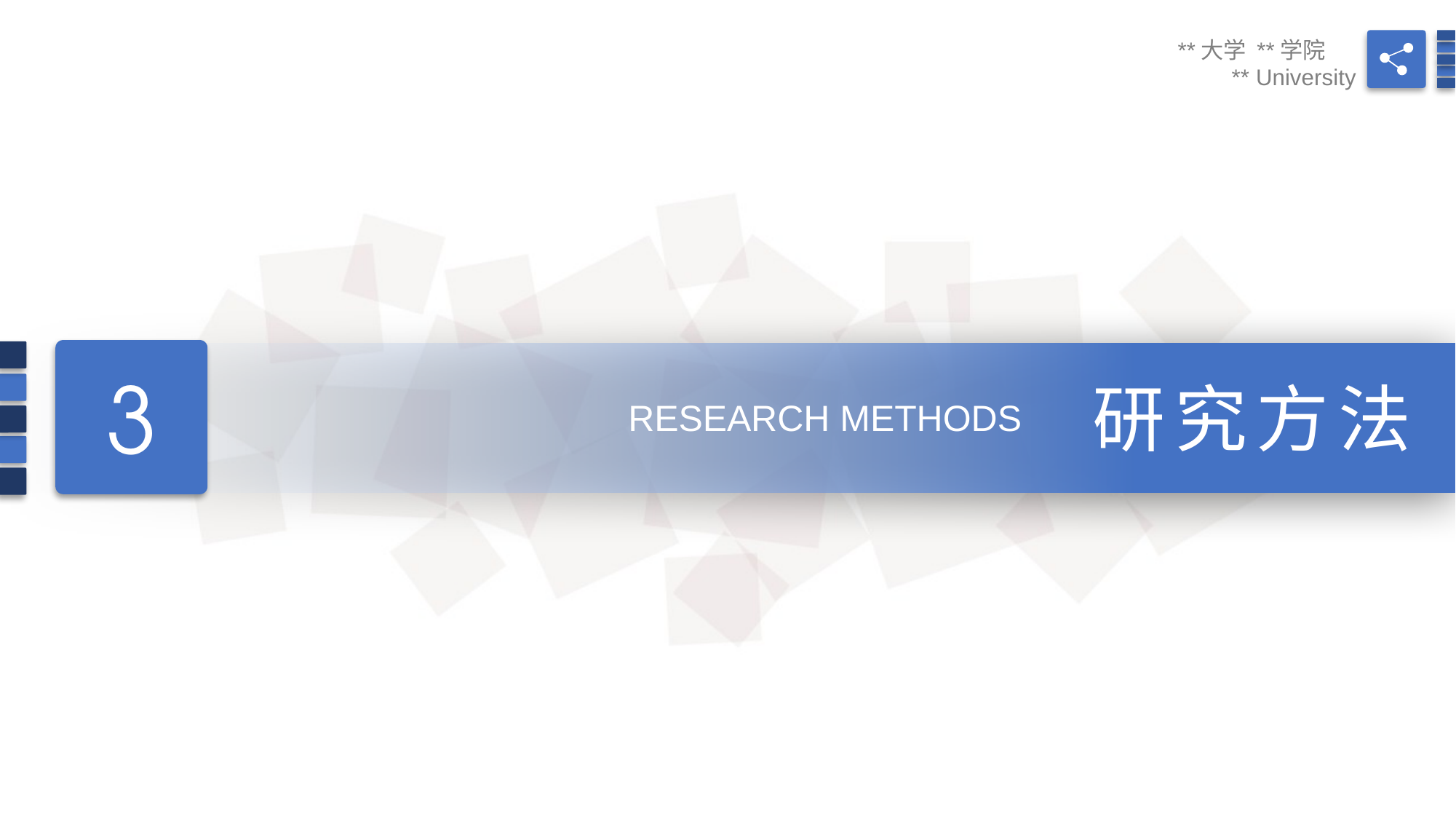

**大学 **学院
** University

3

研究方法
RESEARCH METHODS